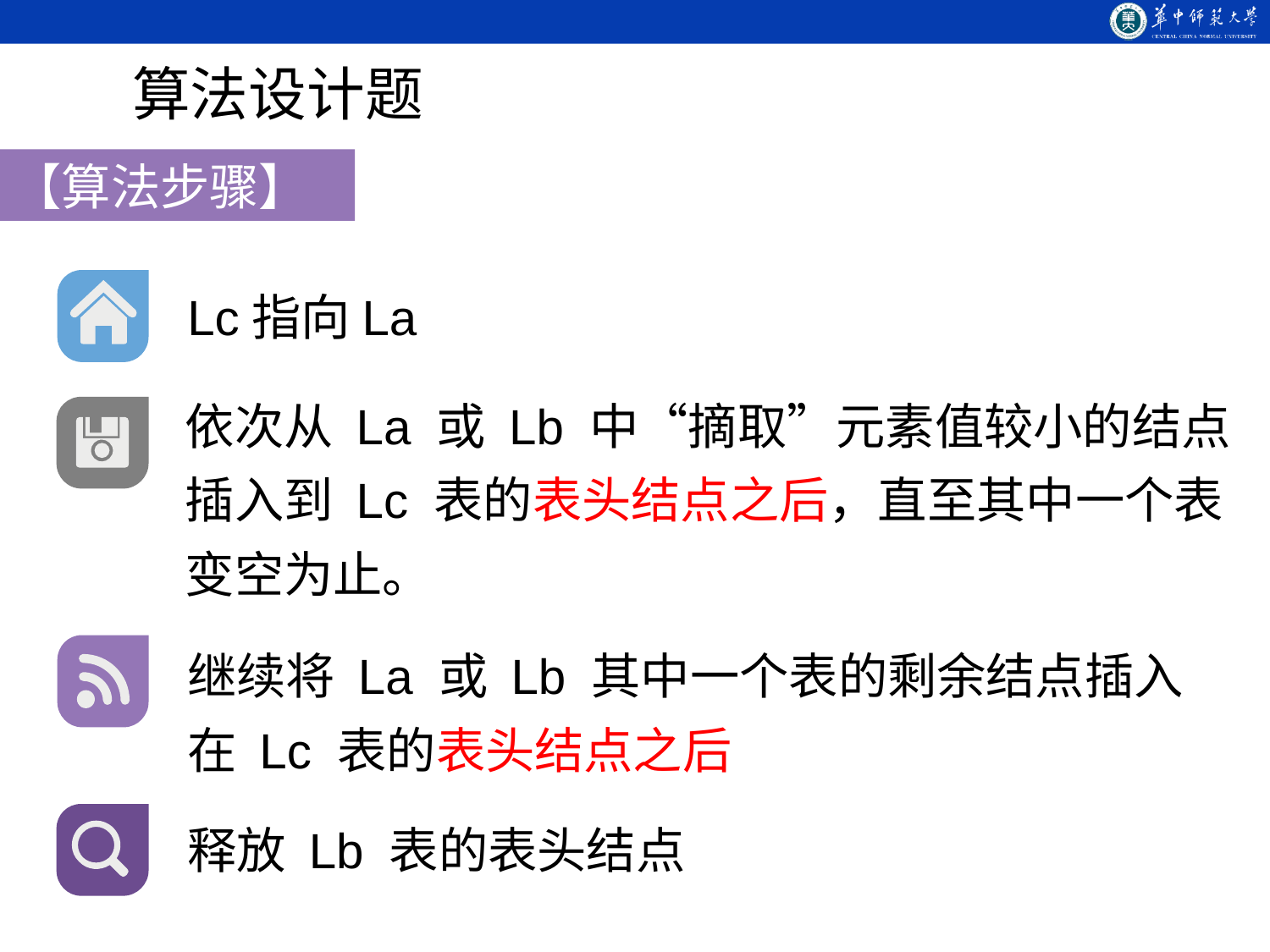

算法设计题
【算法步骤】

Lc指向La
依次从 La 或 Lb 中“摘取”元素值较小的结点插入到 Lc 表的表头结点之后，直至其中一个表变空为止。

继续将 La 或 Lb 其中一个表的剩余结点插入在 Lc 表的表头结点之后

释放 Lb 表的表头结点